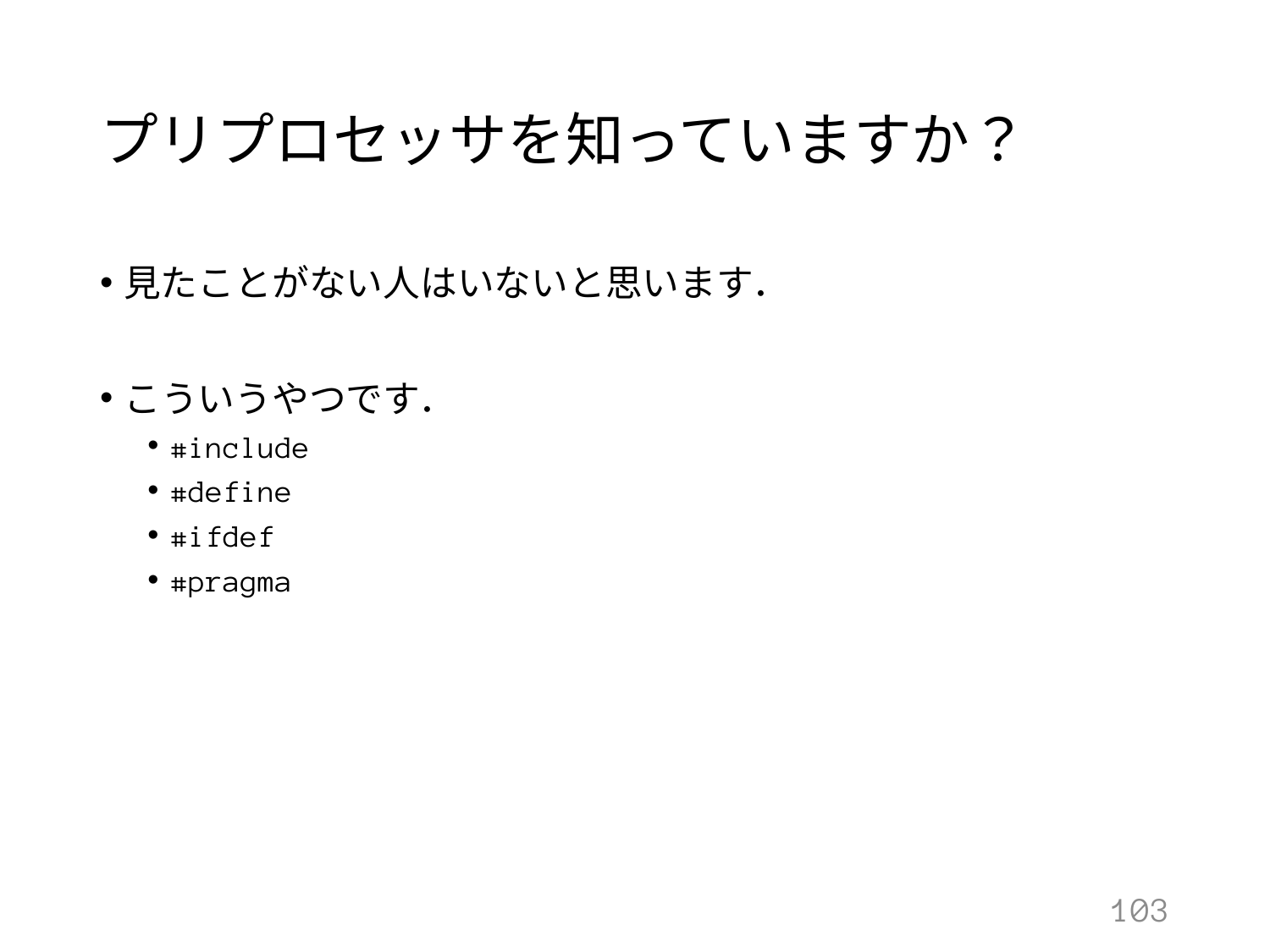

# プリプロセッサを知っていますか？
見たことがない人はいないと思います．

こういうやつです．
#include
#define
#ifdef
#pragma
103